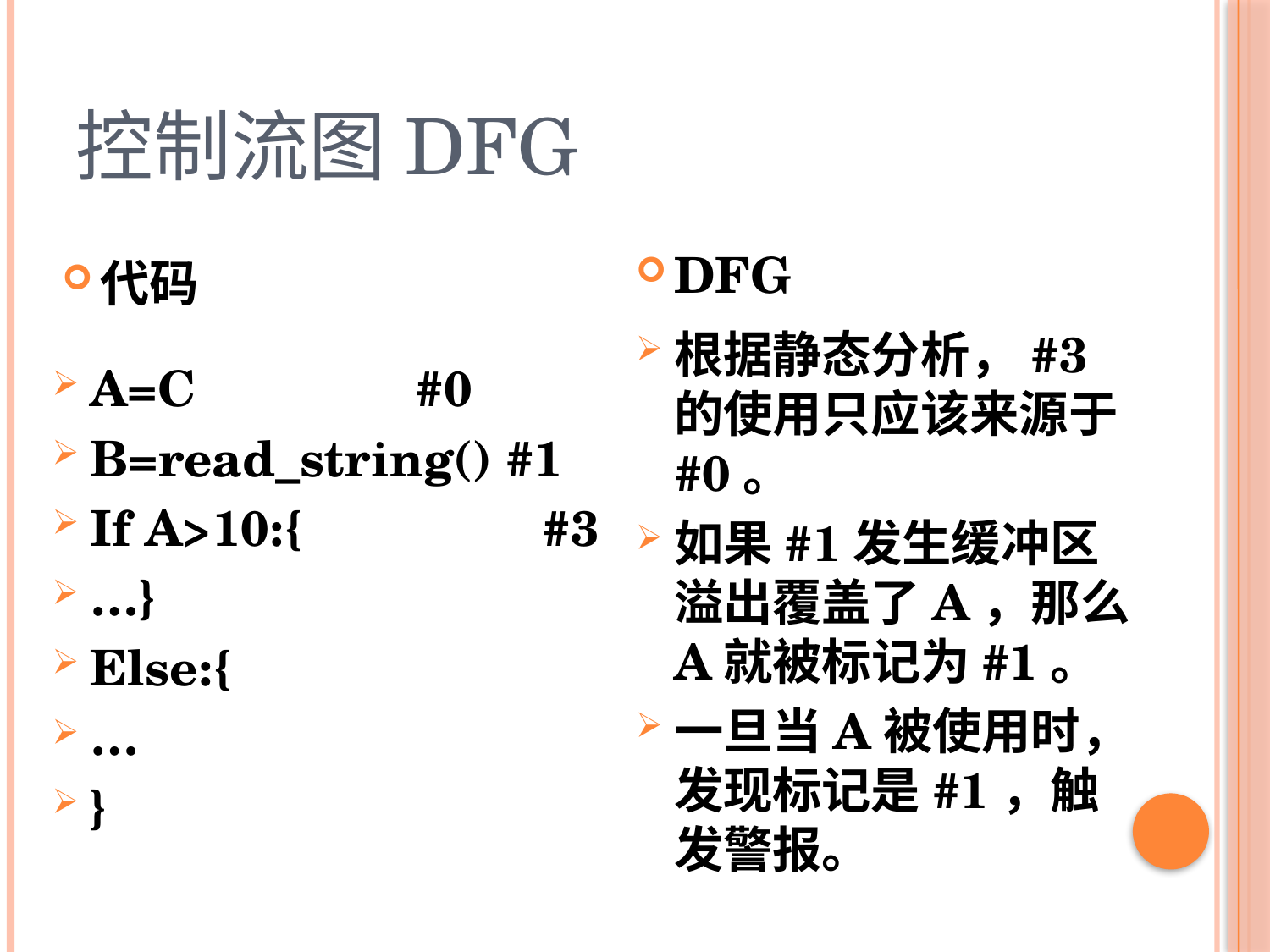

# 控制流图DFG
DFG
代码
根据静态分析，#3的使用只应该来源于#0。
如果#1发生缓冲区溢出覆盖了A，那么A就被标记为#1。
一旦当A被使用时，发现标记是#1，触发警报。
A=C	              #0
B=read_string() #1
If A>10:{	              #3
…}
Else:{
…
}